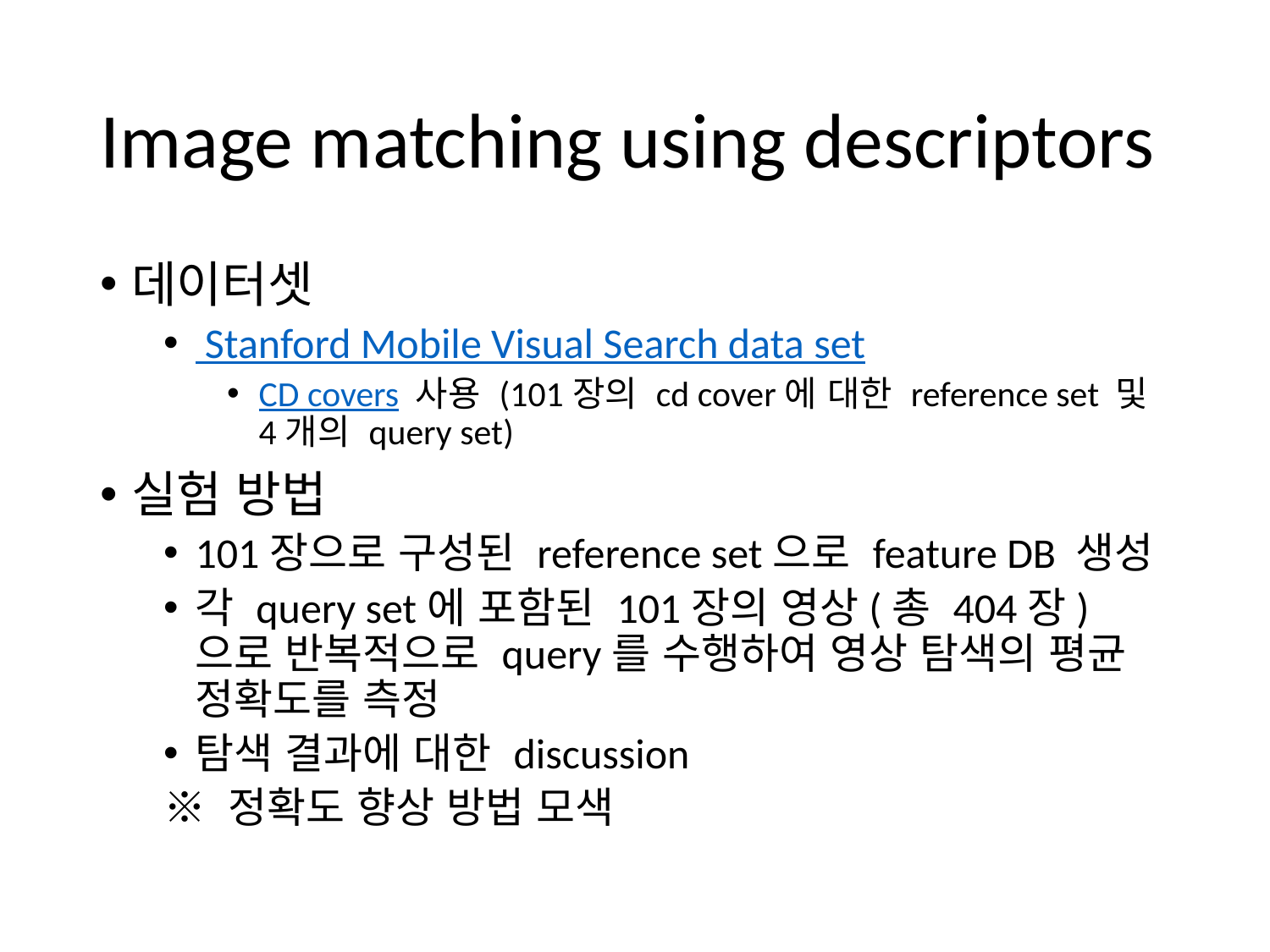

# Image matching using descriptors
데이터셋
 Stanford Mobile Visual Search data set
CD covers 사용 (101장의 cd cover에 대한 reference set 및 4개의 query set)
실험 방법
101장으로 구성된 reference set으로 feature DB 생성
각 query set에 포함된 101장의 영상(총 404장)으로 반복적으로 query를 수행하여 영상 탐색의 평균 정확도를 측정
탐색 결과에 대한 discussion
※ 정확도 향상 방법 모색